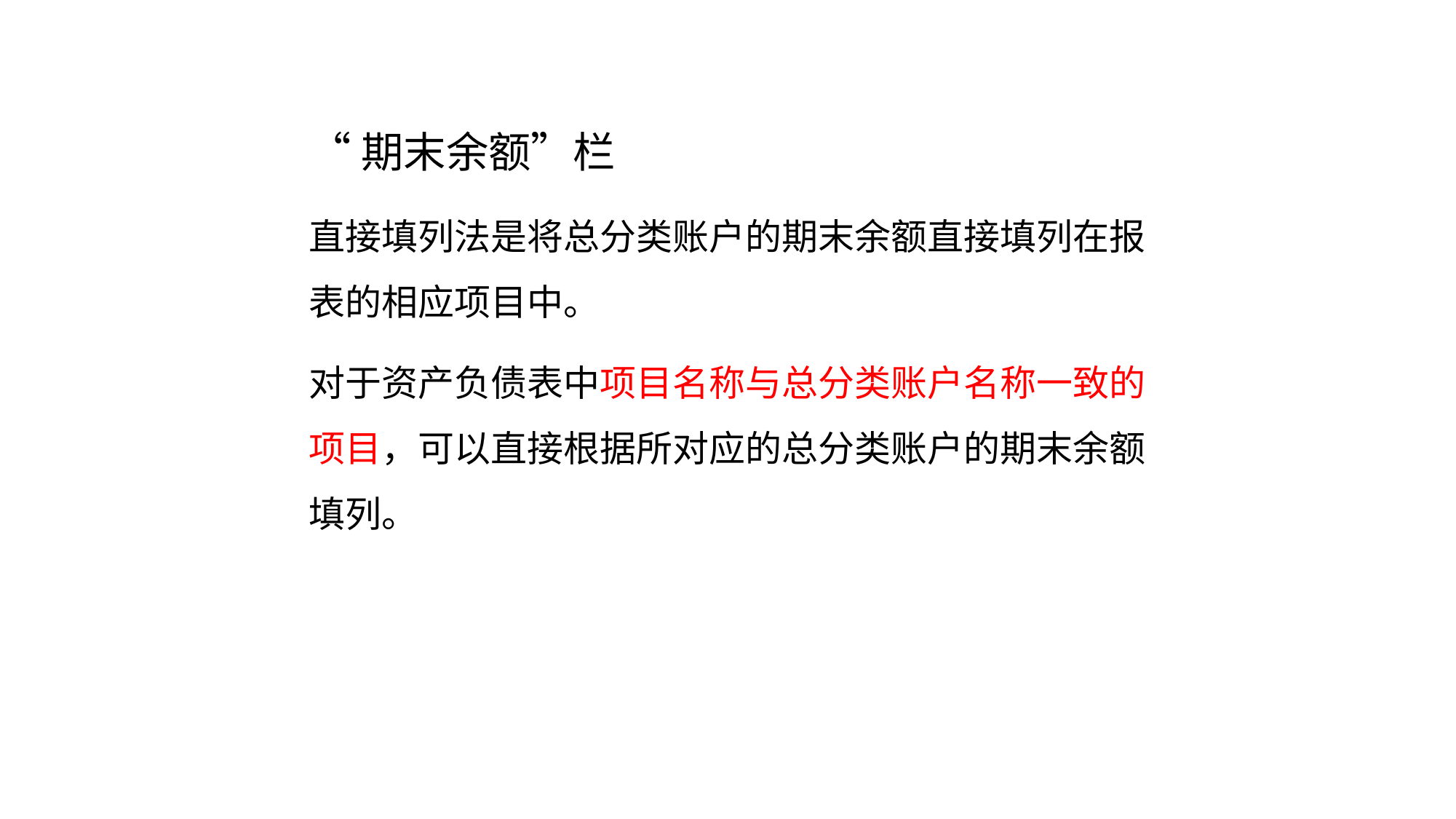

“期末余额”栏
直接填列法是将总分类账户的期末余额直接填列在报表的相应项目中。
对于资产负债表中项目名称与总分类账户名称一致的项目，可以直接根据所对应的总分类账户的期末余额填列。